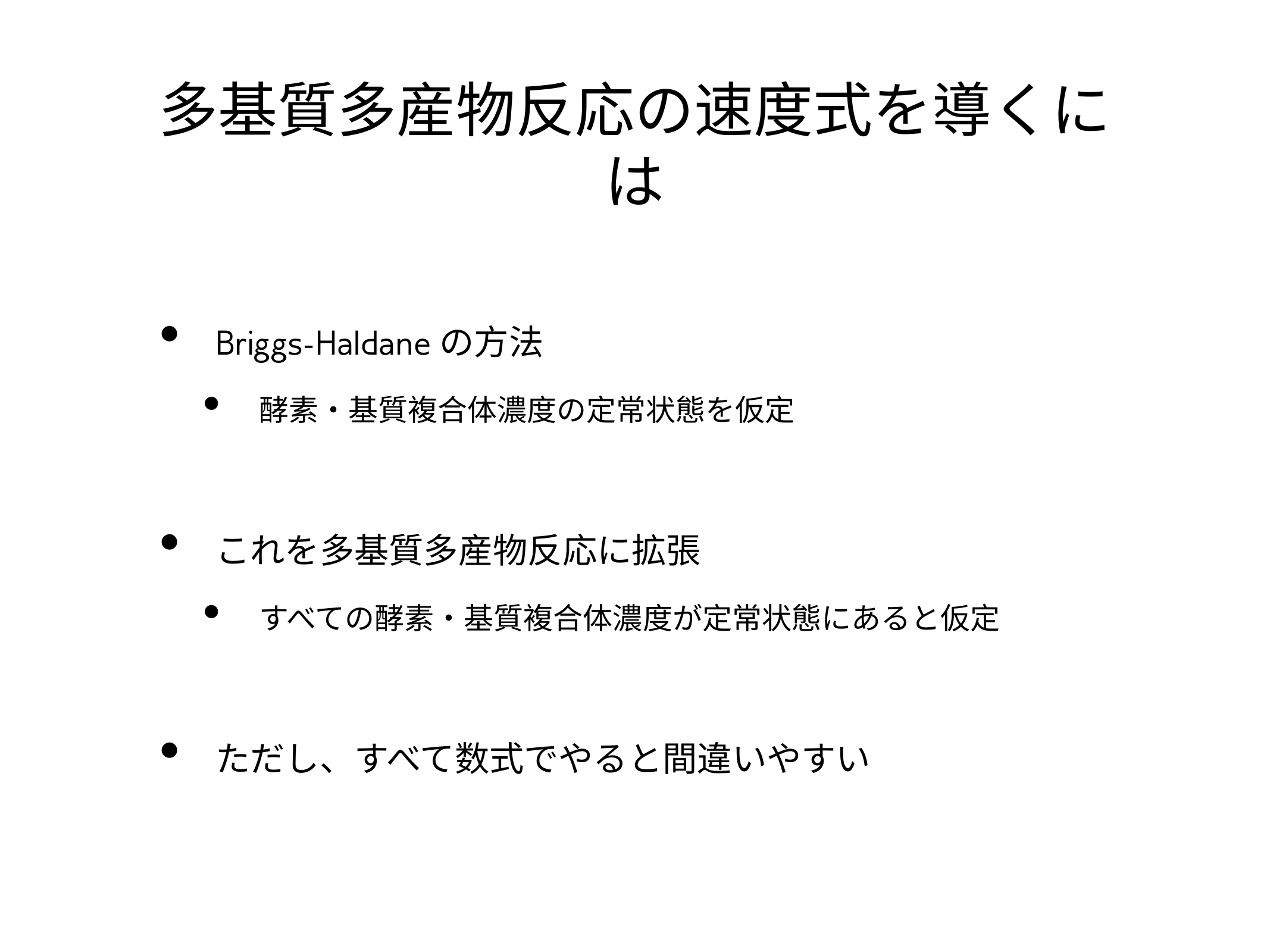

# 多基質多産物反応の速度式を導くには
Briggs-Haldaneの方法
酵素・基質複合体濃度の定常状態を仮定

これを多基質多産物反応に拡張
すべての酵素・基質複合体濃度が定常状態にあると仮定

ただし、すべて数式でやると間違いやすい